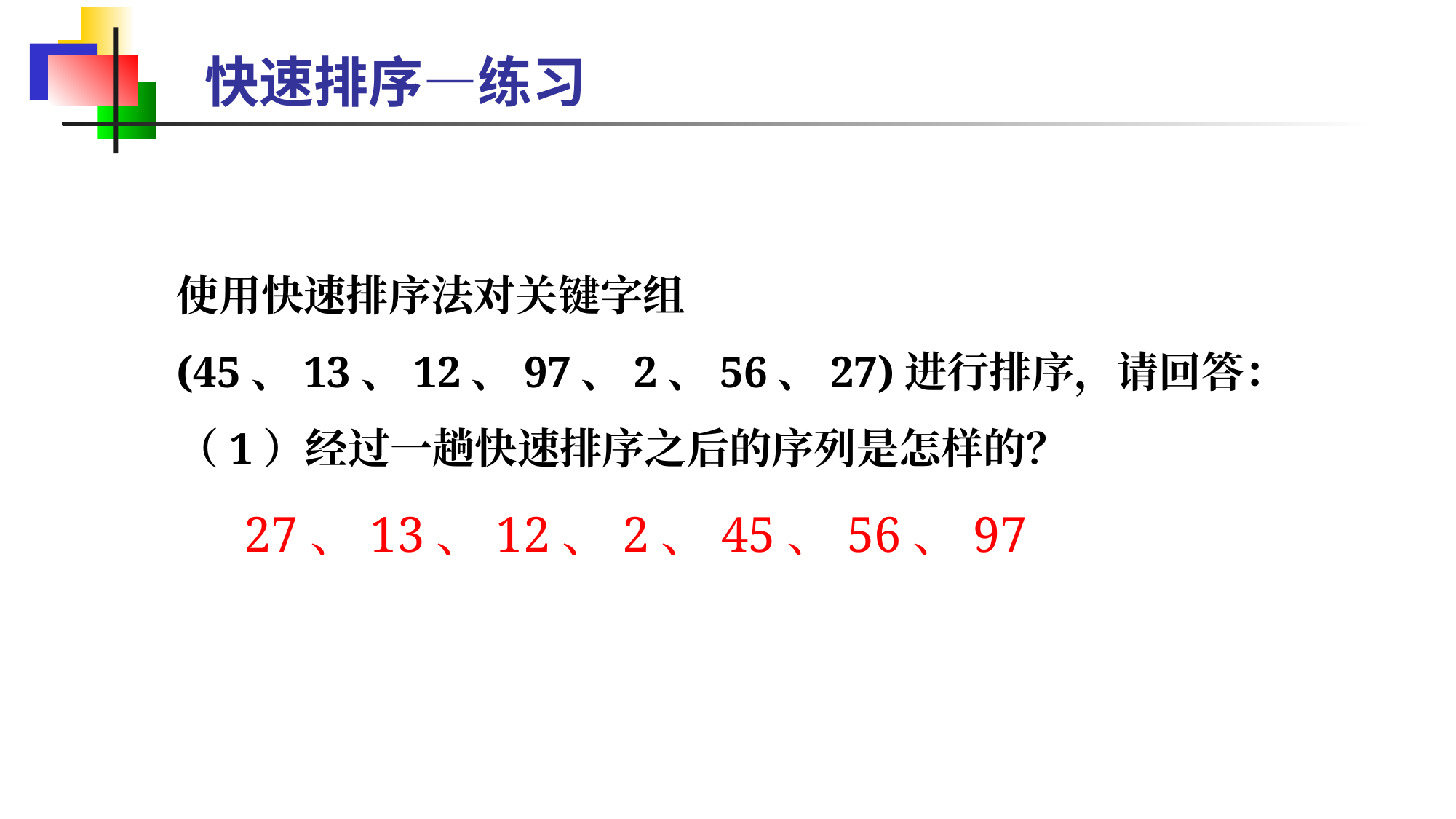

快速排序—练习
# 使用快速排序法对关键字组(45、13、12、97、2、56、27)进行排序，请回答： （1）经过一趟快速排序之后的序列是怎样的？
27、13、12、2、45、56、97